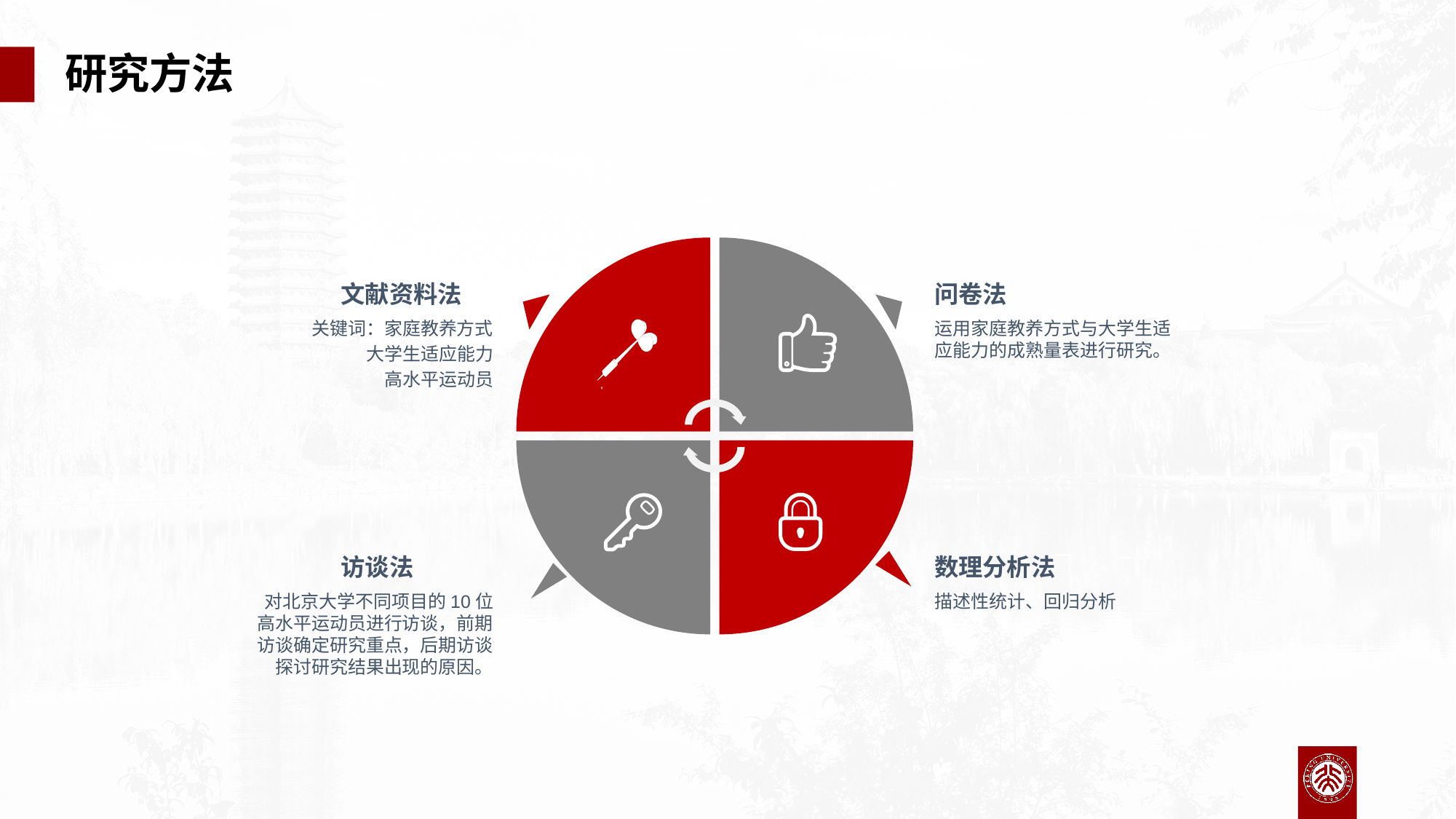

研究方法

文献资料法
问卷法

关键词：家庭教养方式
大学生适应能力
高水平运动员
运用家庭教养方式与大学生适应能力的成熟量表进行研究。

访谈法
数理分析法

对北京大学不同项目的10位高水平运动员进行访谈，前期访谈确定研究重点，后期访谈探讨研究结果出现的原因。
描述性统计、回归分析
4